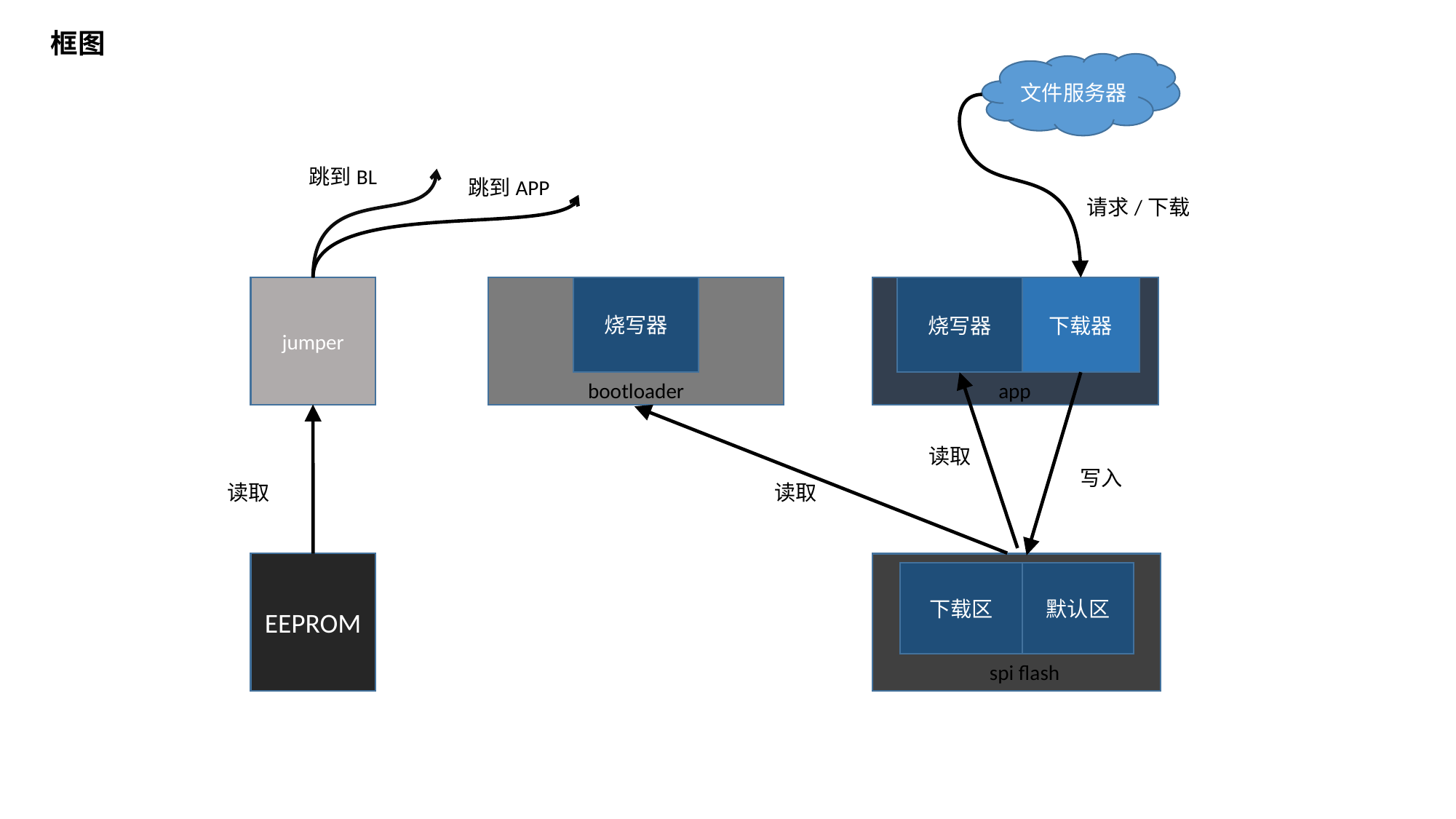

框图
文件服务器
跳到BL
跳到APP
请求/下载

烧写器
jumper

下载器
烧写器
bootloader
app
读取
写入
读取
读取
EEPROM

下载区
默认区
spi flash